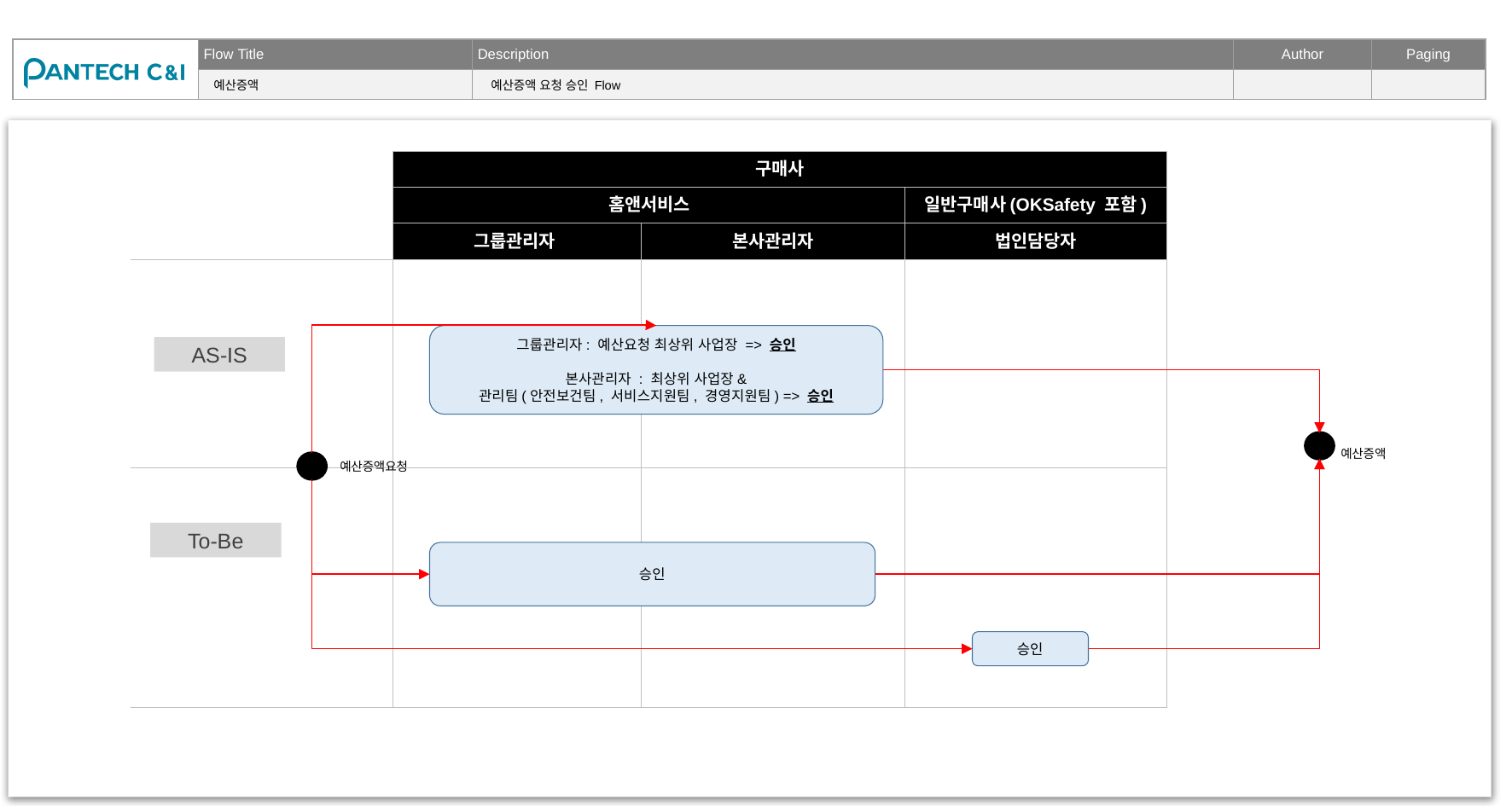

예산증액
예산증액 요청 승인 Flow

|  | 구매사 |  |  |
| --- | --- | --- | --- |
|  | 홈앤서비스 |  | 일반구매사(OKSafety 포함) |
|  | 그룹관리자 | 본사관리자 | 법인담당자 |
|  |  |  |  |
|  |  |  |  |
그룹관리자: 예산요청 최상위 사업장 => 승인

본사관리자 : 최상위 사업장&
관리팀(안전보건팀, 서비스지원팀, 경영지원팀) => 승인
AS-IS

예산증액
예산증액요청

To-Be
승인
승인